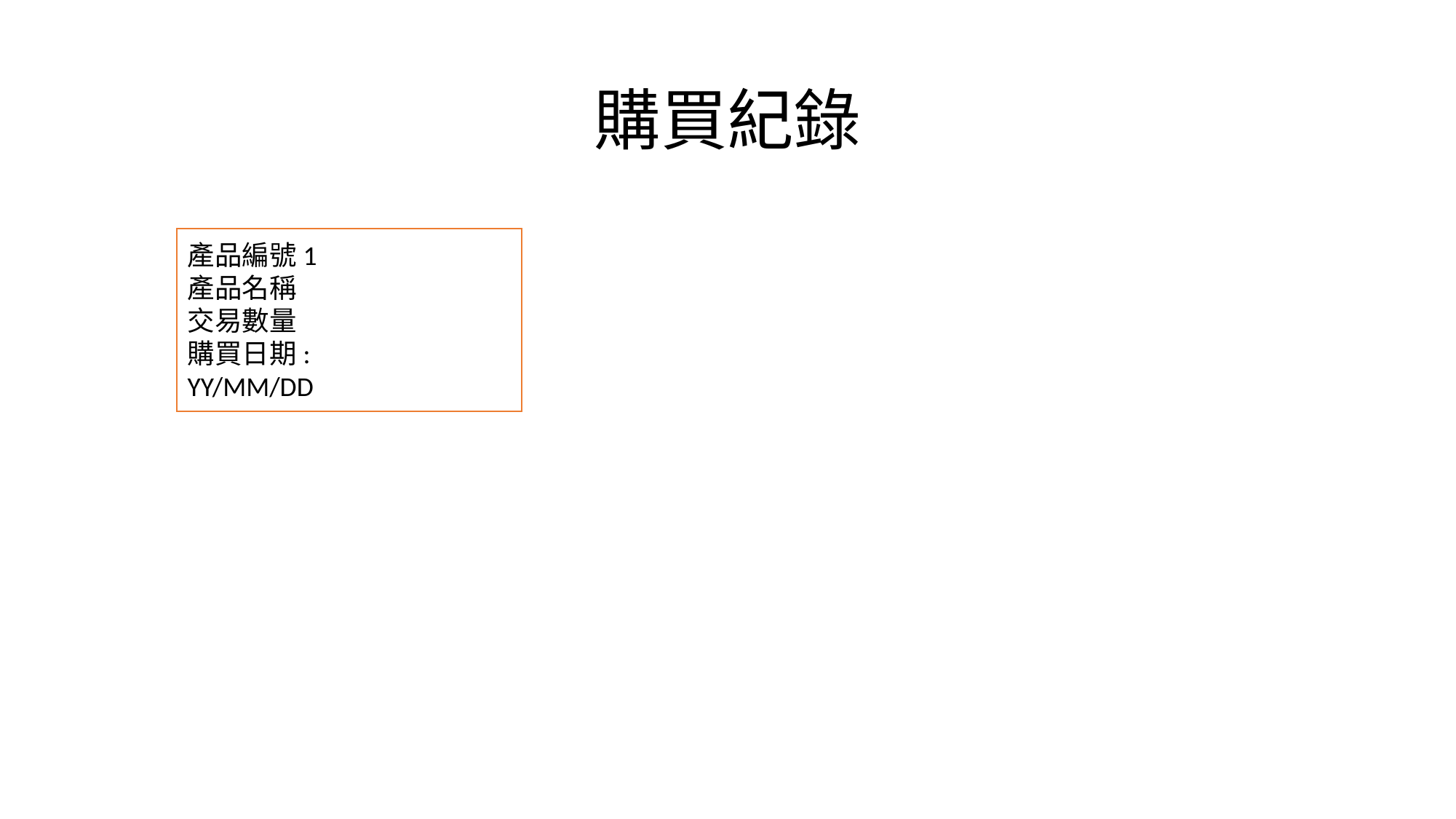

# 購買紀錄

產品編號1
產品名稱
交易數量
購買日期:
YY/MM/DD